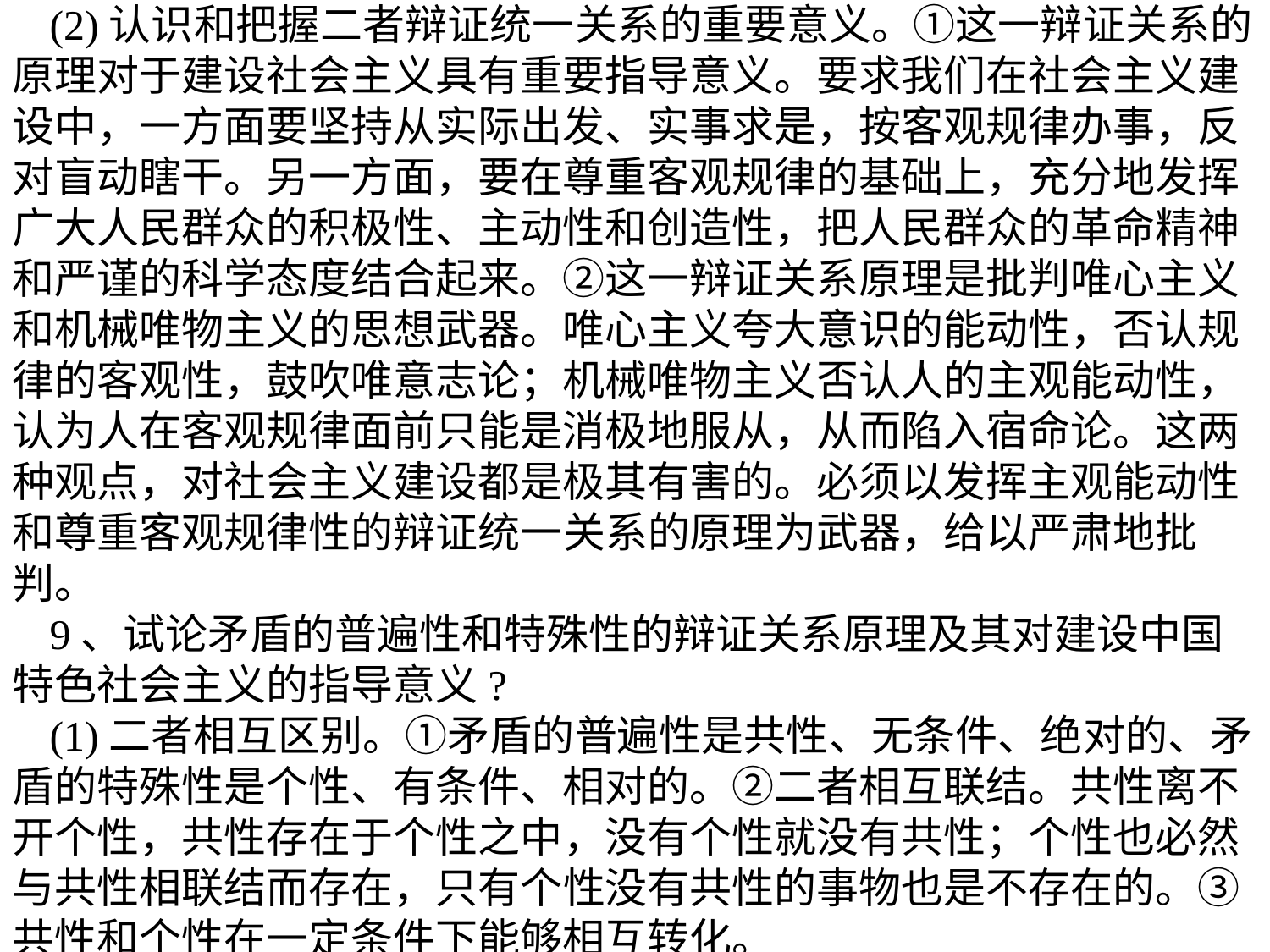

(2)认识和把握二者辩证统一关系的重要意义。①这一辩证关系的原理对于建设社会主义具有重要指导意义。要求我们在社会主义建设中，一方面要坚持从实际出发、实事求是，按客观规律办事，反对盲动瞎干。另一方面，要在尊重客观规律的基础上，充分地发挥广大人民群众的积极性、主动性和创造性，把人民群众的革命精神和严谨的科学态度结合起来。②这一辩证关系原理是批判唯心主义和机械唯物主义的思想武器。唯心主义夸大意识的能动性，否认规律的客观性，鼓吹唯意志论；机械唯物主义否认人的主观能动性，认为人在客观规律面前只能是消极地服从，从而陷入宿命论。这两种观点，对社会主义建设都是极其有害的。必须以发挥主观能动性和尊重客观规律性的辩证统一关系的原理为武器，给以严肃地批判。
9、试论矛盾的普遍性和特殊性的辩证关系原理及其对建设中国特色社会主义的指导意义?
(1)二者相互区别。①矛盾的普遍性是共性、无条件、绝对的、矛盾的特殊性是个性、有条件、相对的。②二者相互联结。共性离不开个性，共性存在于个性之中，没有个性就没有共性；个性也必然与共性相联结而存在，只有个性没有共性的事物也是不存在的。③共性和个性在一定条件下能够相互转化。